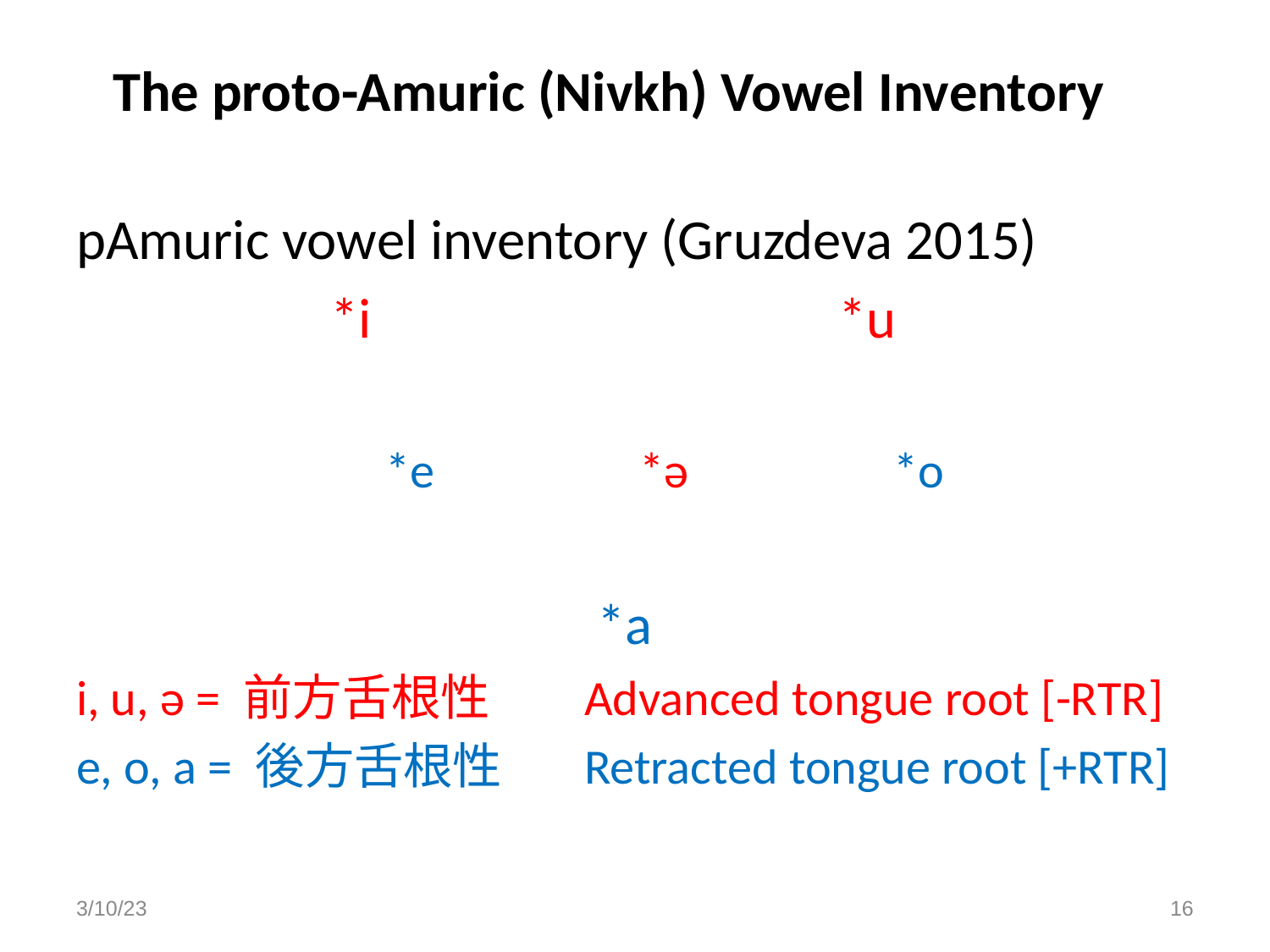

# The proto-Amuric (Nivkh) Vowel Inventory
pAmuric vowel inventory (Gruzdeva 2015)
		*i				*u

		*e	 	*ə 		*o

				 *a
i, u, ə = 前方舌根性　	Advanced tongue root [-RTR]
e, o, a = 後方舌根性	Retracted tongue root [+RTR]

3/10/23

16